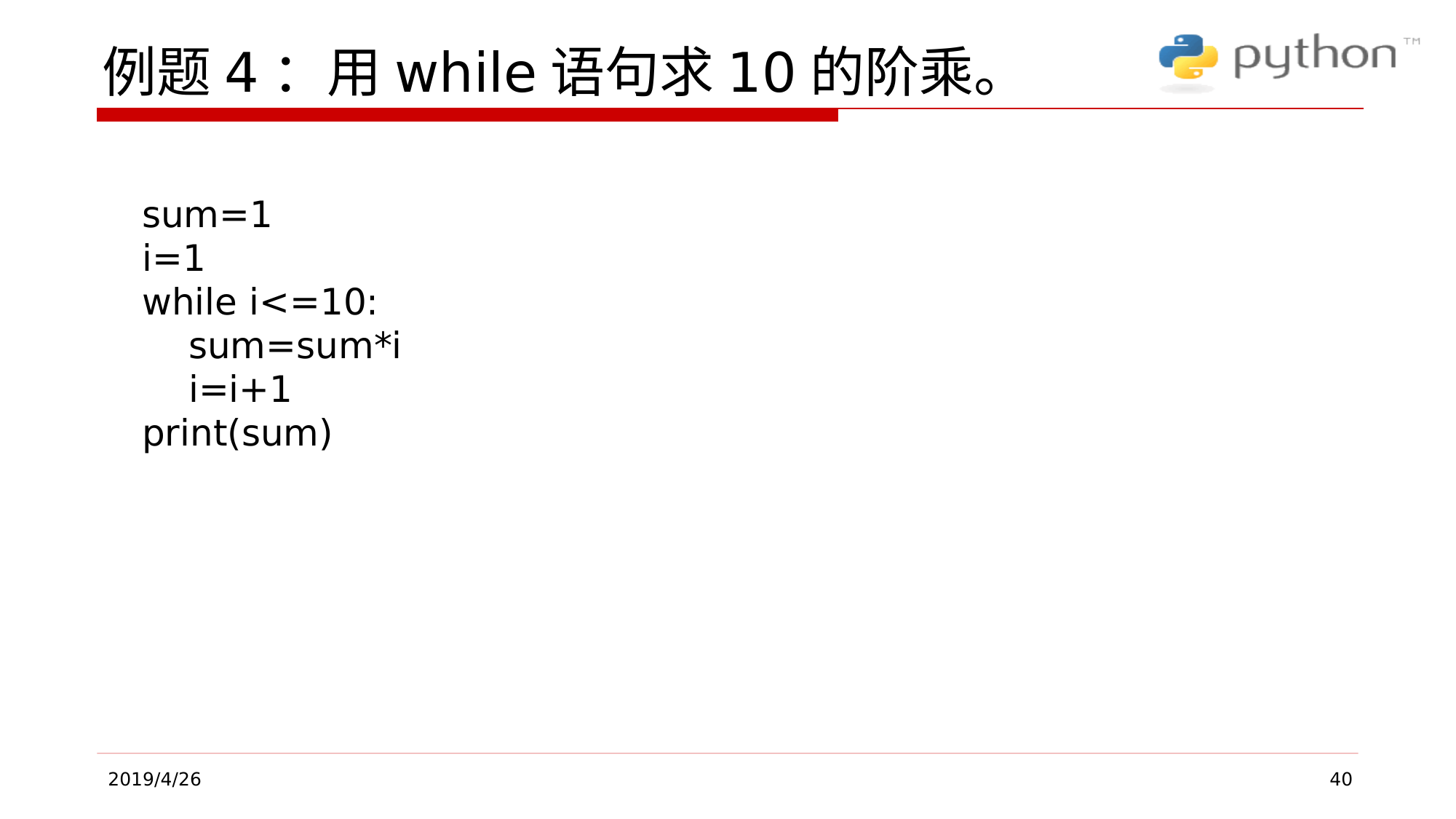

# 例题4：用while语句求10的阶乘。
sum=1
i=1
while i<=10:
    sum=sum*i
    i=i+1
print(sum)
40
2019/4/26